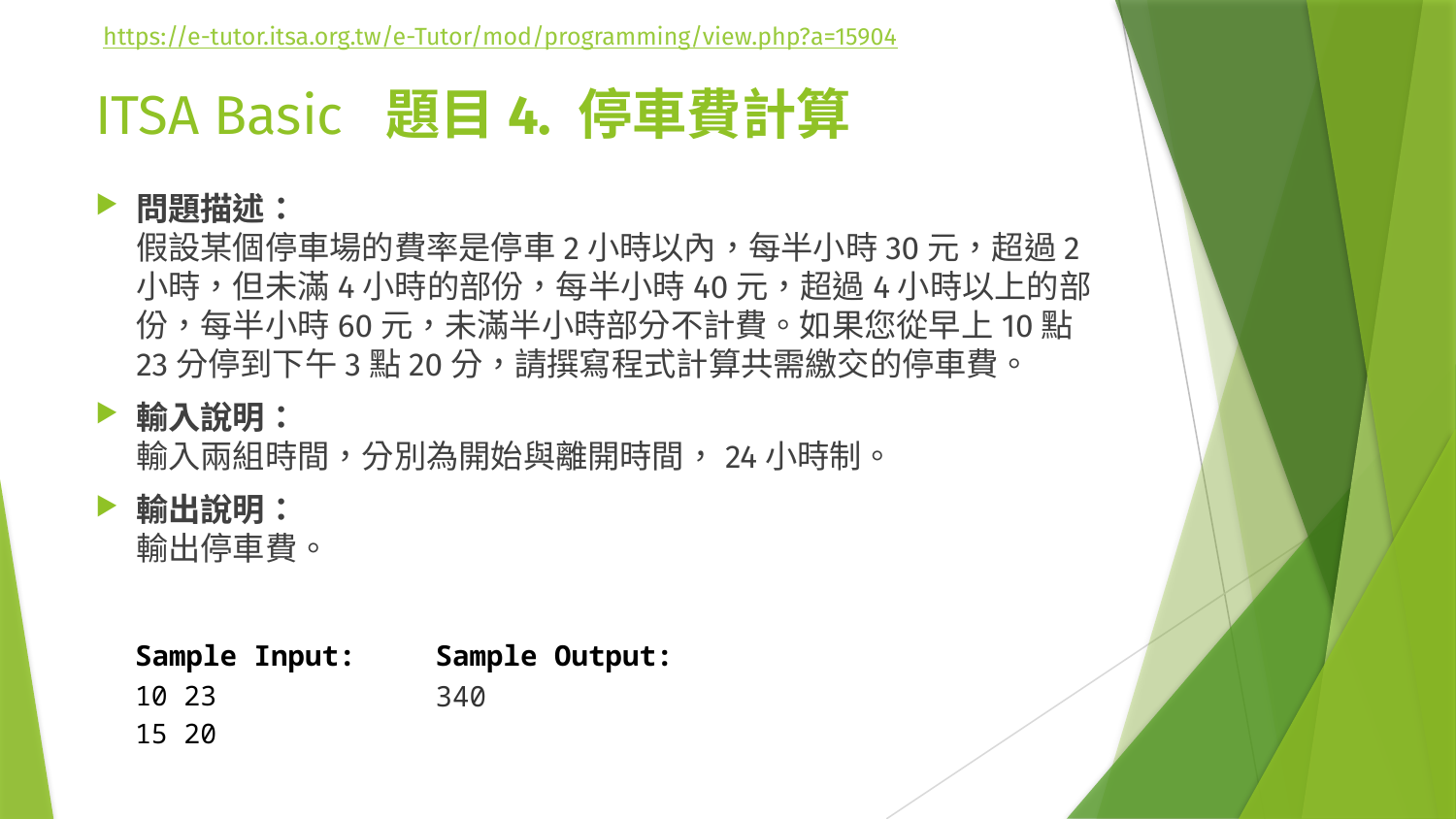

https://e-tutor.itsa.org.tw/e-Tutor/mod/programming/view.php?a=15904
# ITSA Basic  題目4. 停車費計算
問題描述：
假設某個停車場的費率是停車2小時以內，每半小時30元，超過2小時，但未滿4小時的部份，每半小時40元，超過4小時以上的部份，每半小時60元，未滿半小時部分不計費。如果您從早上10點23分停到下午3點20分，請撰寫程式計算共需繳交的停車費。
輸入說明：
輸入兩組時間，分別為開始與離開時間，24小時制。
輸出說明：
輸出停車費。

| Sample Input: | Sample Output: |
| --- | --- |
| 10 23 15 20 | 340 |